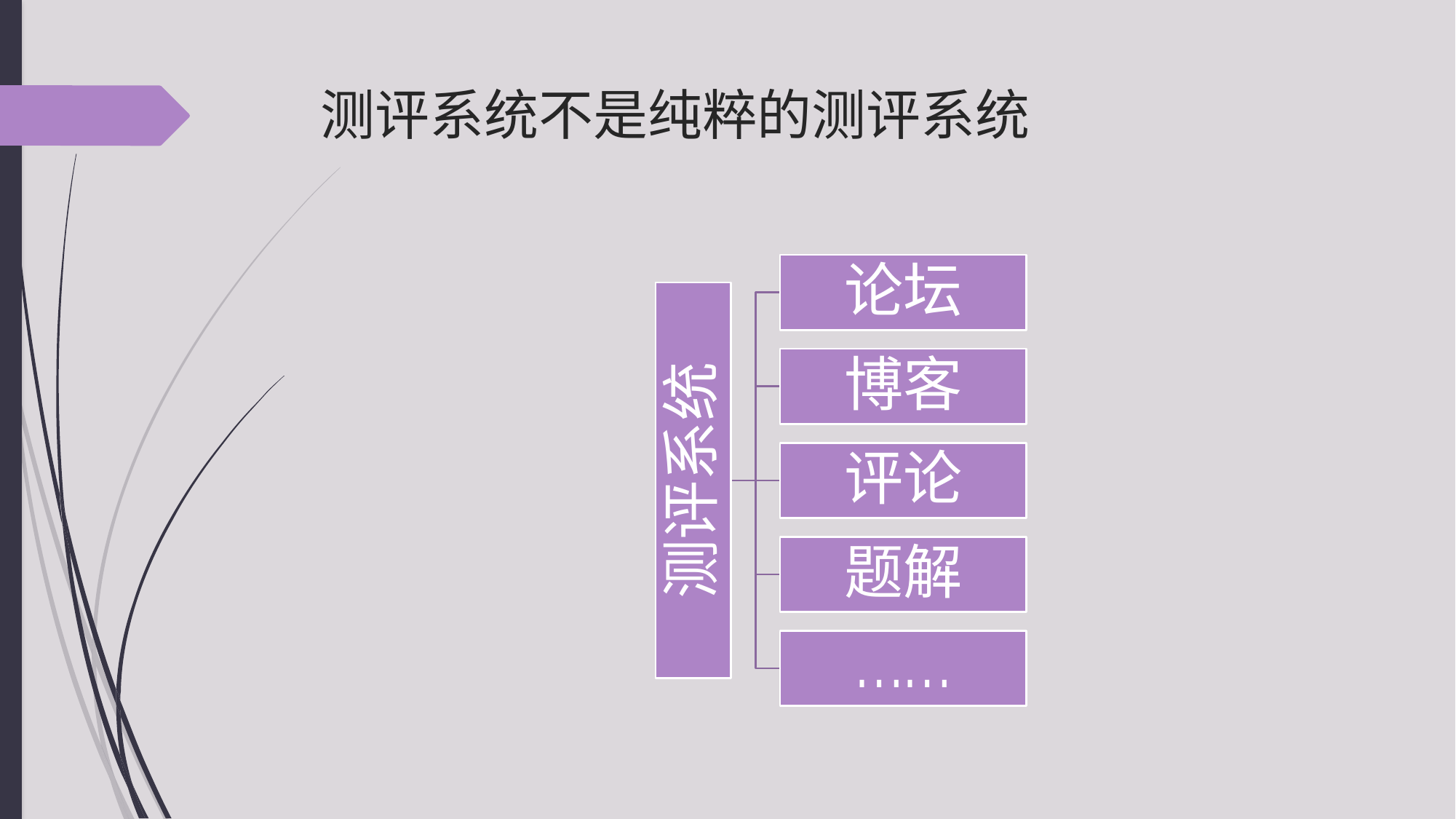

# 测评系统不是纯粹的测评系统

测评系统
论坛
博客
评论
题解
……